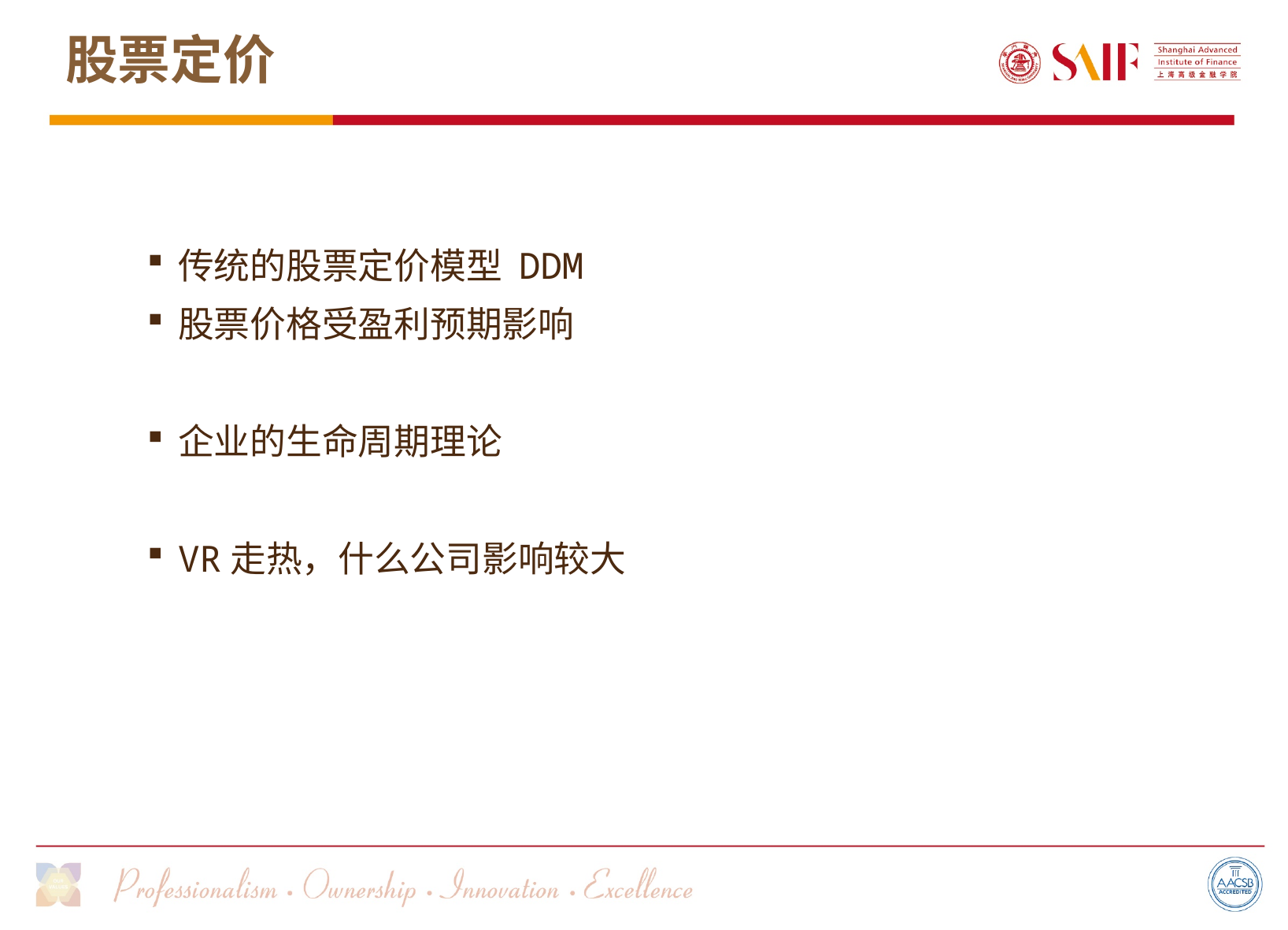

# 股票定价
传统的股票定价模型 DDM
股票价格受盈利预期影响

企业的生命周期理论

VR走热，什么公司影响较大